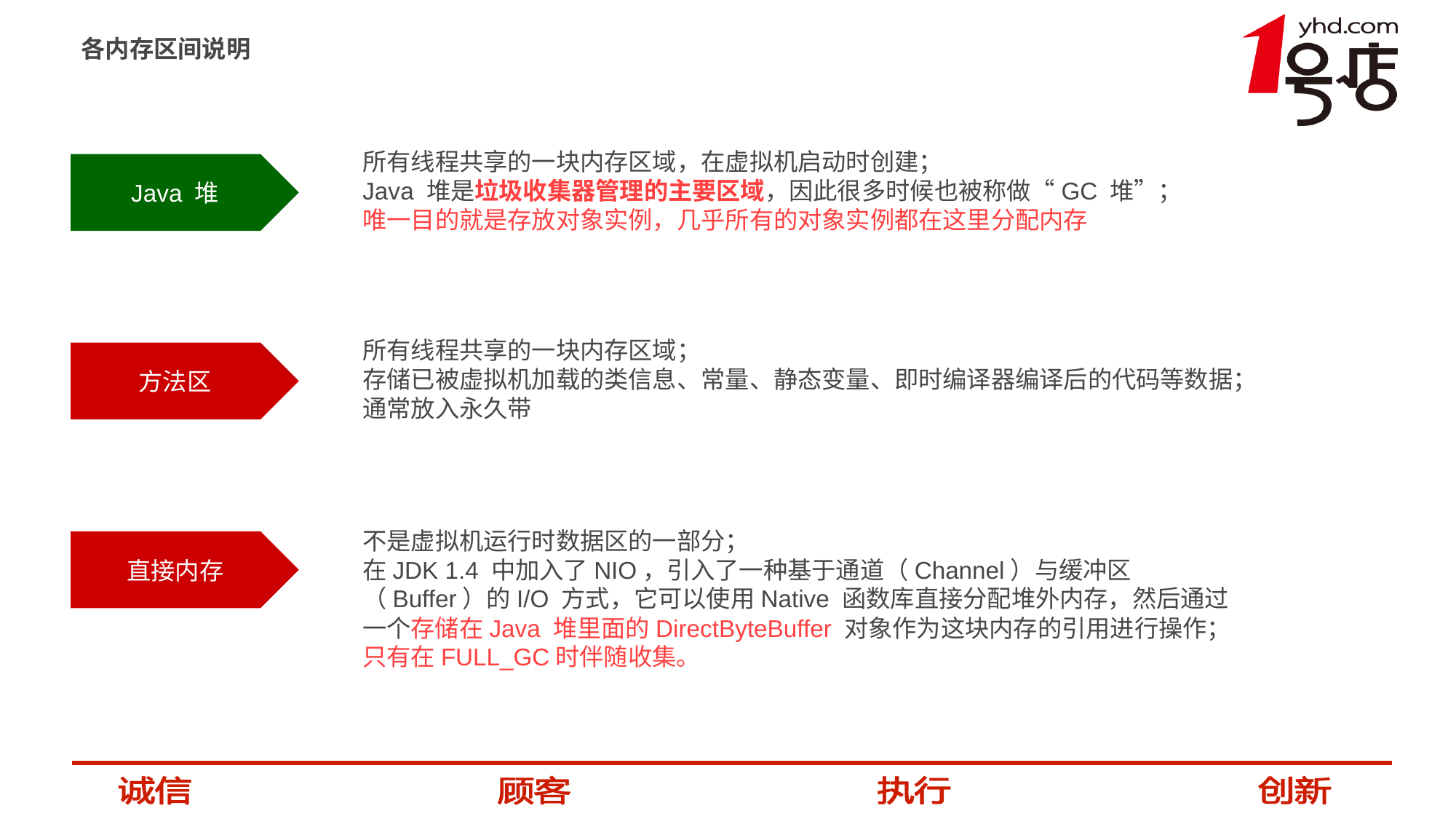

各内存区间说明
所有线程共享的一块内存区域，在虚拟机启动时创建；
Java 堆是垃圾收集器管理的主要区域，因此很多时候也被称做“GC 堆”；
唯一目的就是存放对象实例，几乎所有的对象实例都在这里分配内存
Java 堆
所有线程共享的一块内存区域；
存储已被虚拟机加载的类信息、常量、静态变量、即时编译器编译后的代码等数据；
通常放入永久带
方法区
不是虚拟机运行时数据区的一部分；
在JDK 1.4 中加入了NIO，引入了一种基于通道（Channel）与缓冲区（Buffer）的I/O 方式，它可以使用Native 函数库直接分配堆外内存，然后通过一个存储在Java 堆里面的DirectByteBuffer 对象作为这块内存的引用进行操作；
只有在FULL_GC时伴随收集。
直接内存